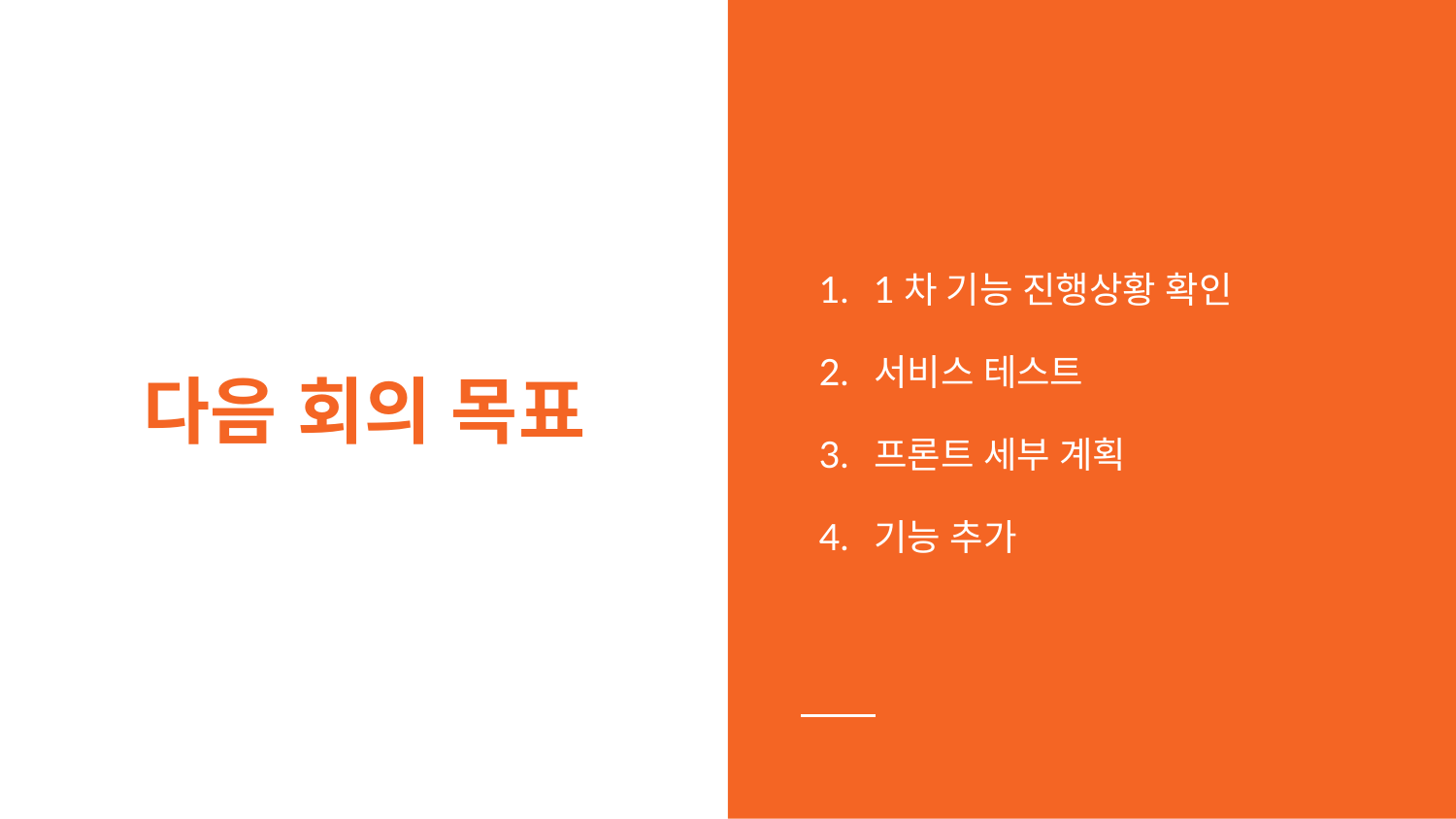

1차 기능 진행상황 확인
서비스 테스트
프론트 세부 계획
기능 추가
# 다음 회의 목표